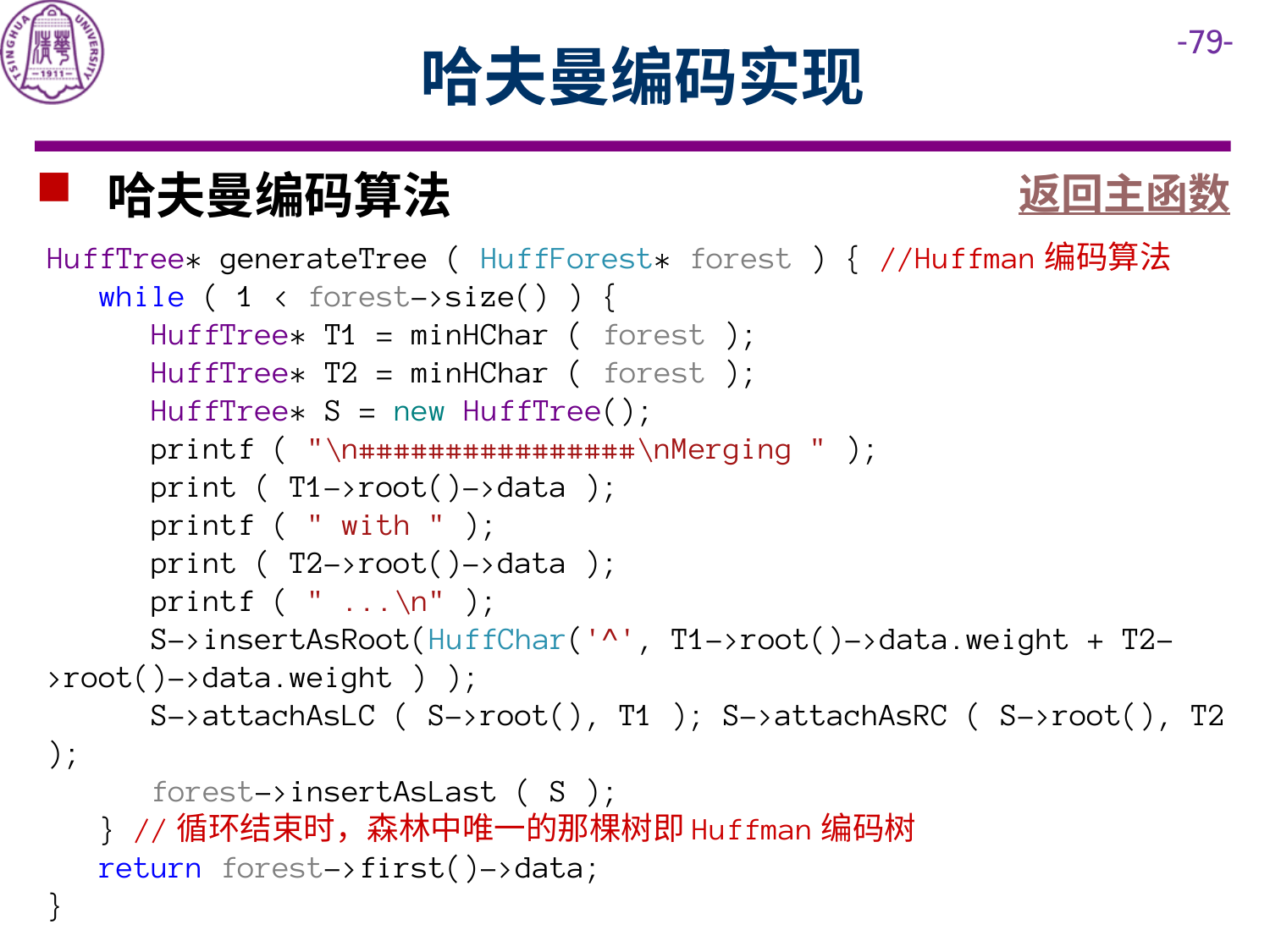

# 哈夫曼编码实现
 哈夫曼编码算法
返回主函数
HuffTree* generateTree ( HuffForest* forest ) { //Huffman编码算法
   while ( 1 < forest->size() ) {
      HuffTree* T1 = minHChar ( forest );
      HuffTree* T2 = minHChar ( forest );
      HuffTree* S = new HuffTree();
      printf ( "\n################\nMerging " );
      print ( T1->root()->data );
      printf ( " with " );
      print ( T2->root()->data );
      printf ( " ...\n" );
      S->insertAsRoot(HuffChar('^', T1->root()->data.weight + T2->root()->data.weight ) );
      S->attachAsLC ( S->root(), T1 ); S->attachAsRC ( S->root(), T2 );
      forest->insertAsLast ( S );
   } //循环结束时，森林中唯一的那棵树即Huffman编码树
   return forest->first()->data;
}